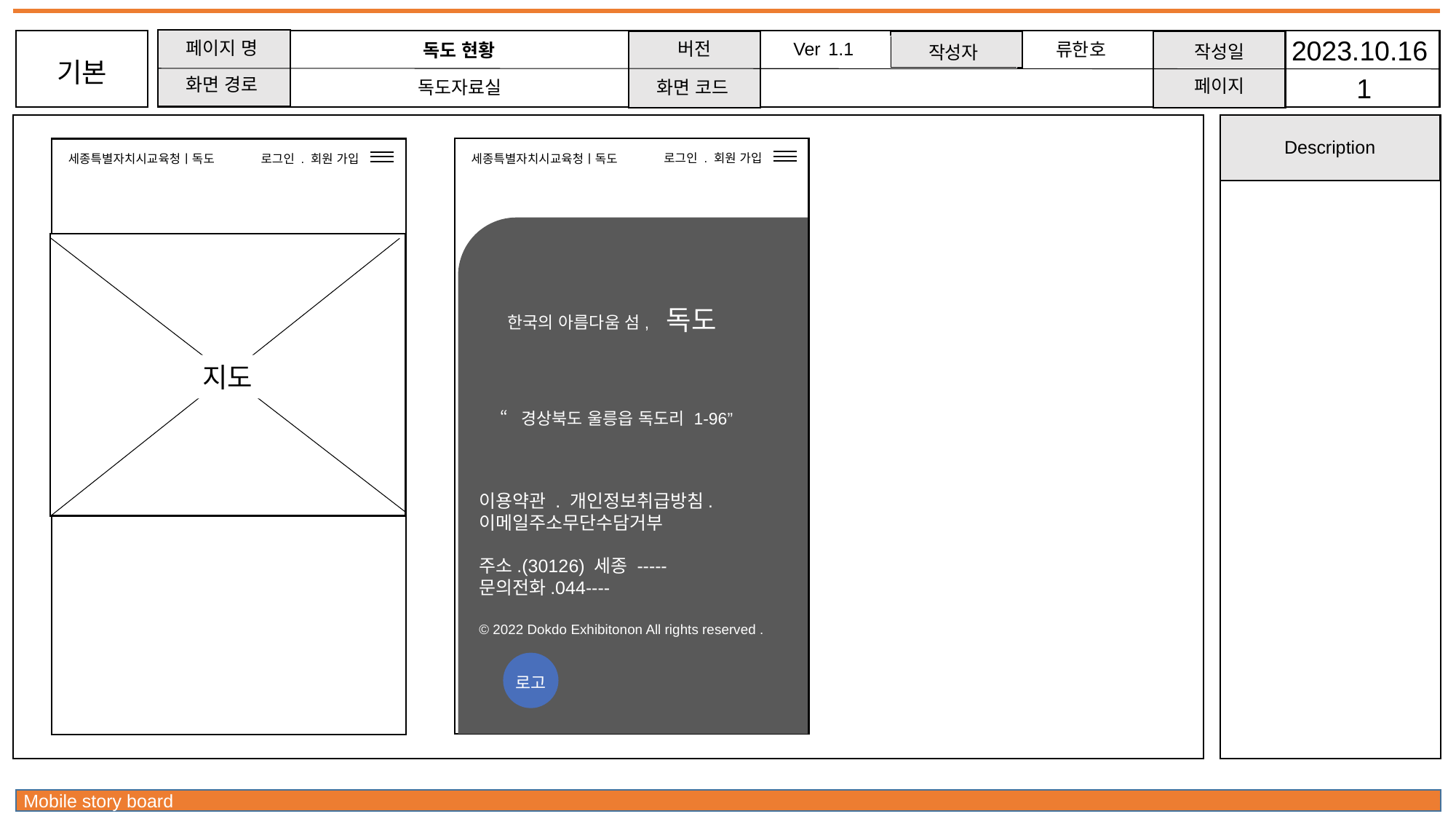

Ver 1.1
2023.10.16

페이지 명

버전
류한호
독도 현황
작성일
작성자
기본
1
화면 경로
페이지
독도자료실
화면 코드

Description

로그인 . 회원 가입
로그인 . 회원 가입
세종특별자치시교육청ㅣ독도
세종특별자치시교육청ㅣ독도

독도
한국의 아름다움 섬,
지도
“경상북도 울릉읍 독도리 1-96”
이용약관 . 개인정보취급방침.이메일주소무단수담거부

주소.(30126) 세종 -----
문의전화.044----
© 2022 Dokdo Exhibitonon All rights reserved .

로고
Mobile story board